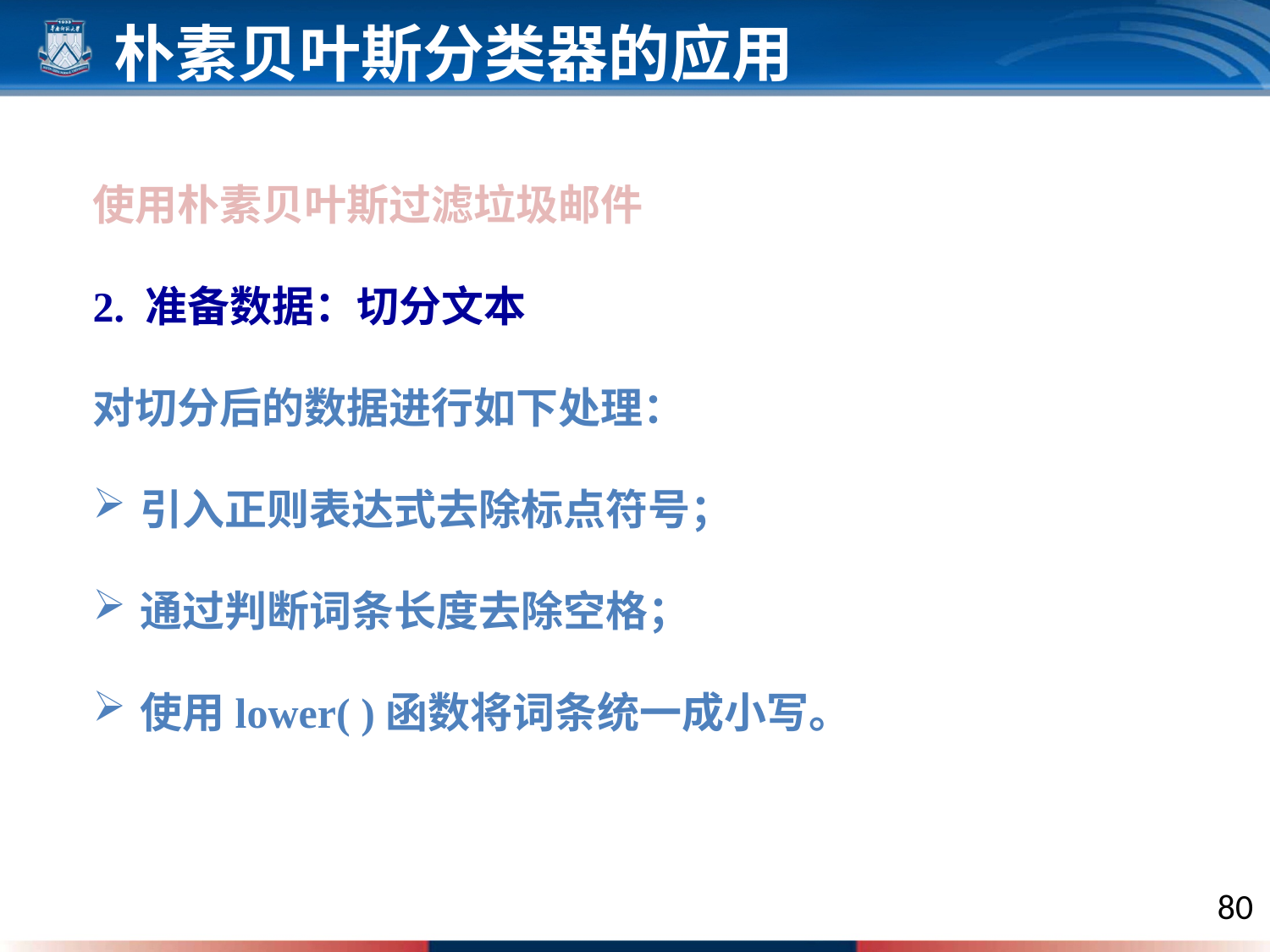

朴素贝叶斯分类器的应用
使用朴素贝叶斯过滤垃圾邮件
2. 准备数据：切分文本
对切分后的数据进行如下处理：
引入正则表达式去除标点符号；
通过判断词条长度去除空格；
使用lower( )函数将词条统一成小写。